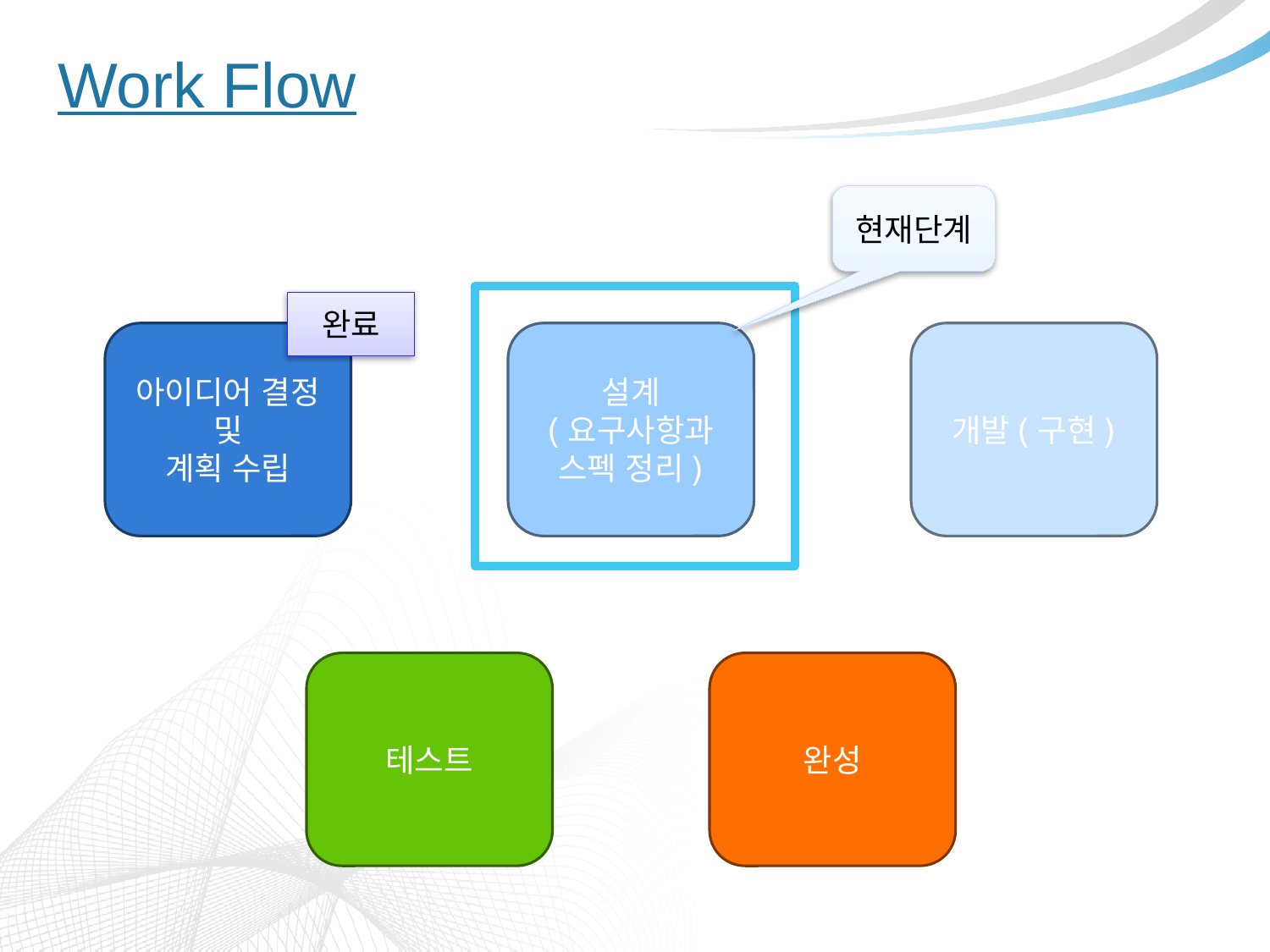

# Work Flow
현재단계

완료
아이디어 결정
및
계획 수립
설계
(요구사항과
스펙 정리)
개발(구현)
테스트
완성